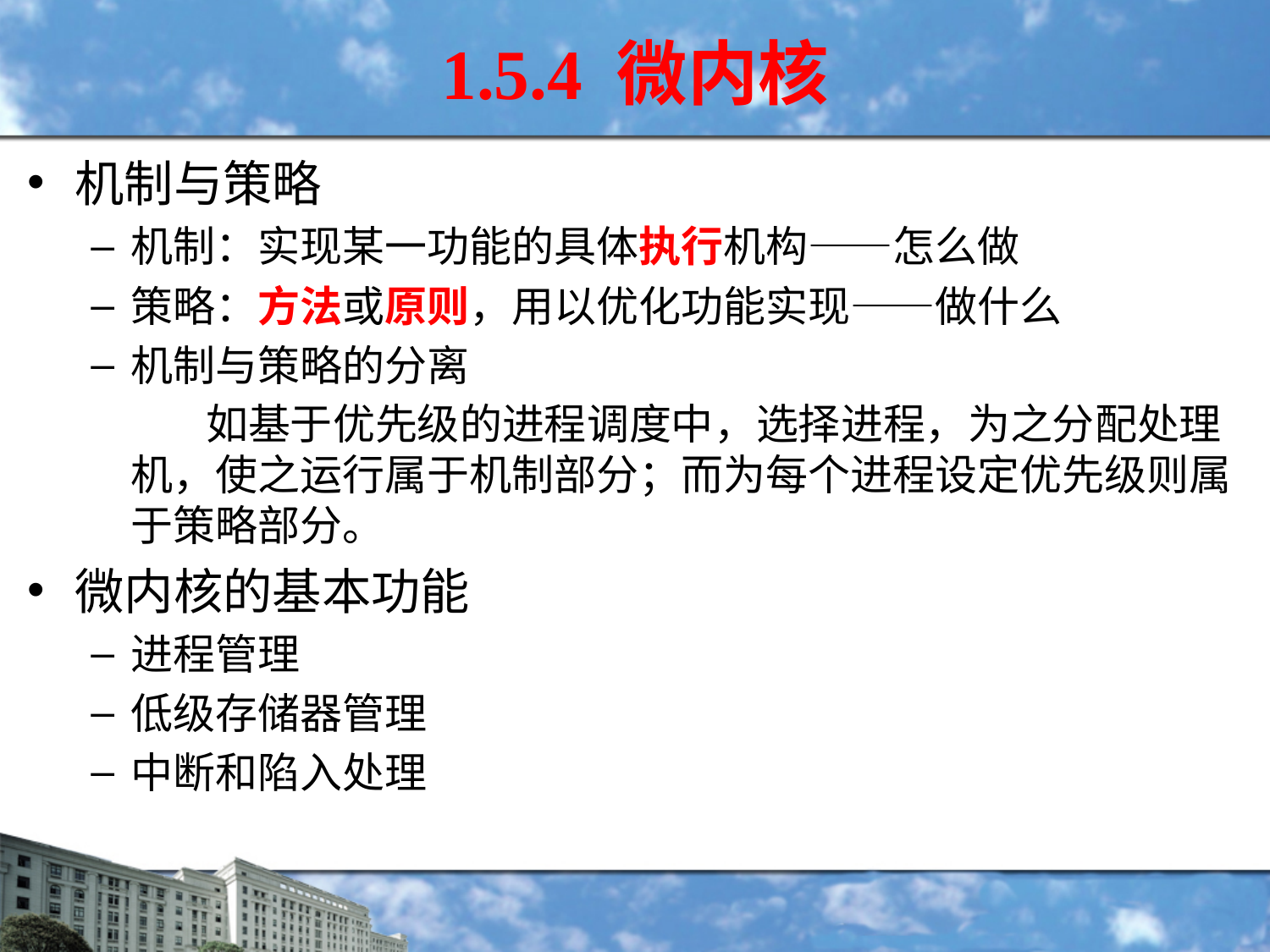

# 1.5.4 微内核
机制与策略
机制：实现某一功能的具体执行机构——怎么做
策略：方法或原则，用以优化功能实现——做什么
机制与策略的分离
           如基于优先级的进程调度中，选择进程，为之分配处理机，使之运行属于机制部分；而为每个进程设定优先级则属于策略部分。
微内核的基本功能
进程管理
低级存储器管理
中断和陷入处理